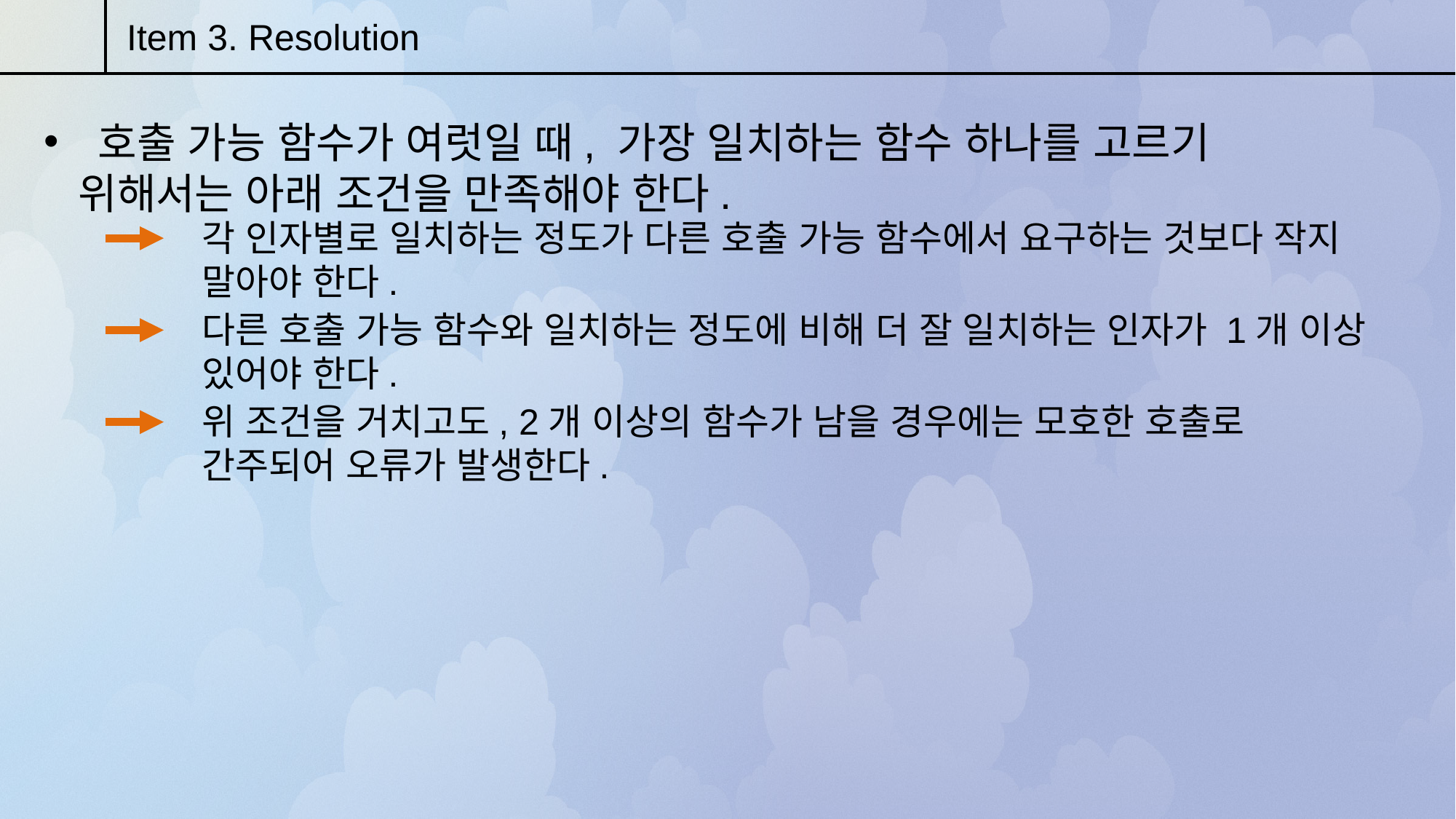

Item 3. Resolution
 호출 가능 함수가 여럿일 때, 가장 일치하는 함수 하나를 고르기 위해서는 아래 조건을 만족해야 한다.
각 인자별로 일치하는 정도가 다른 호출 가능 함수에서 요구하는 것보다 작지 말아야 한다.
다른 호출 가능 함수와 일치하는 정도에 비해 더 잘 일치하는 인자가 1개 이상 있어야 한다.
위 조건을 거치고도, 2개 이상의 함수가 남을 경우에는 모호한 호출로 간주되어 오류가 발생한다.